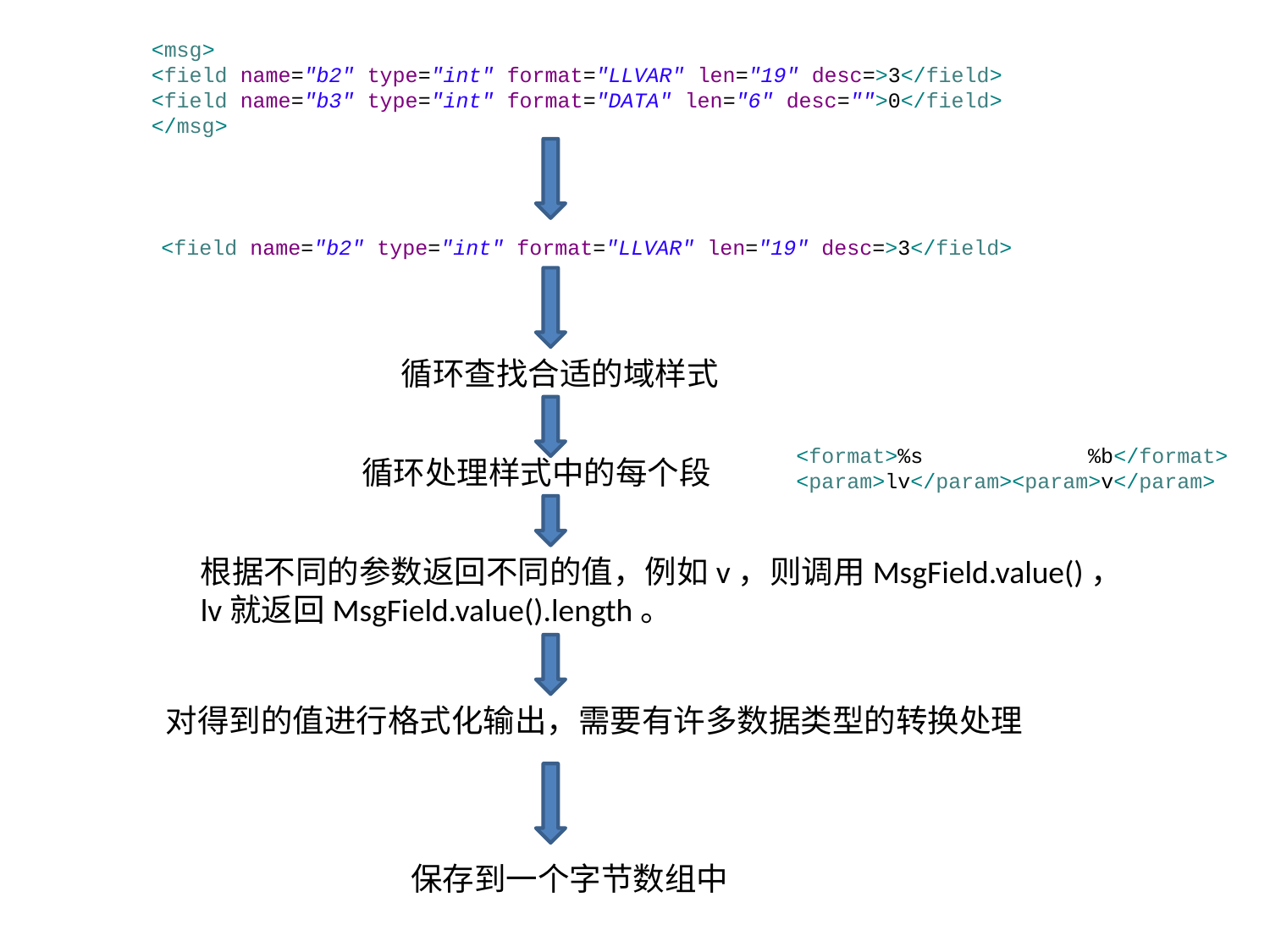

<msg>
<field name="b2" type="int" format="LLVAR" len="19" desc=>3</field>
<field name="b3" type="int" format="DATA" len="6" desc="">0</field>
</msg>

<field name="b2" type="int" format="LLVAR" len="19" desc=>3</field>

循环查找合适的域样式

<format>%s             %b</format>
<param>lv</param><param>v</param>

循环处理样式中的每个段

根据不同的参数返回不同的值，例如v，则调用MsgField.value()，
lv就返回MsgField.value().length。

对得到的值进行格式化输出，需要有许多数据类型的转换处理

保存到一个字节数组中